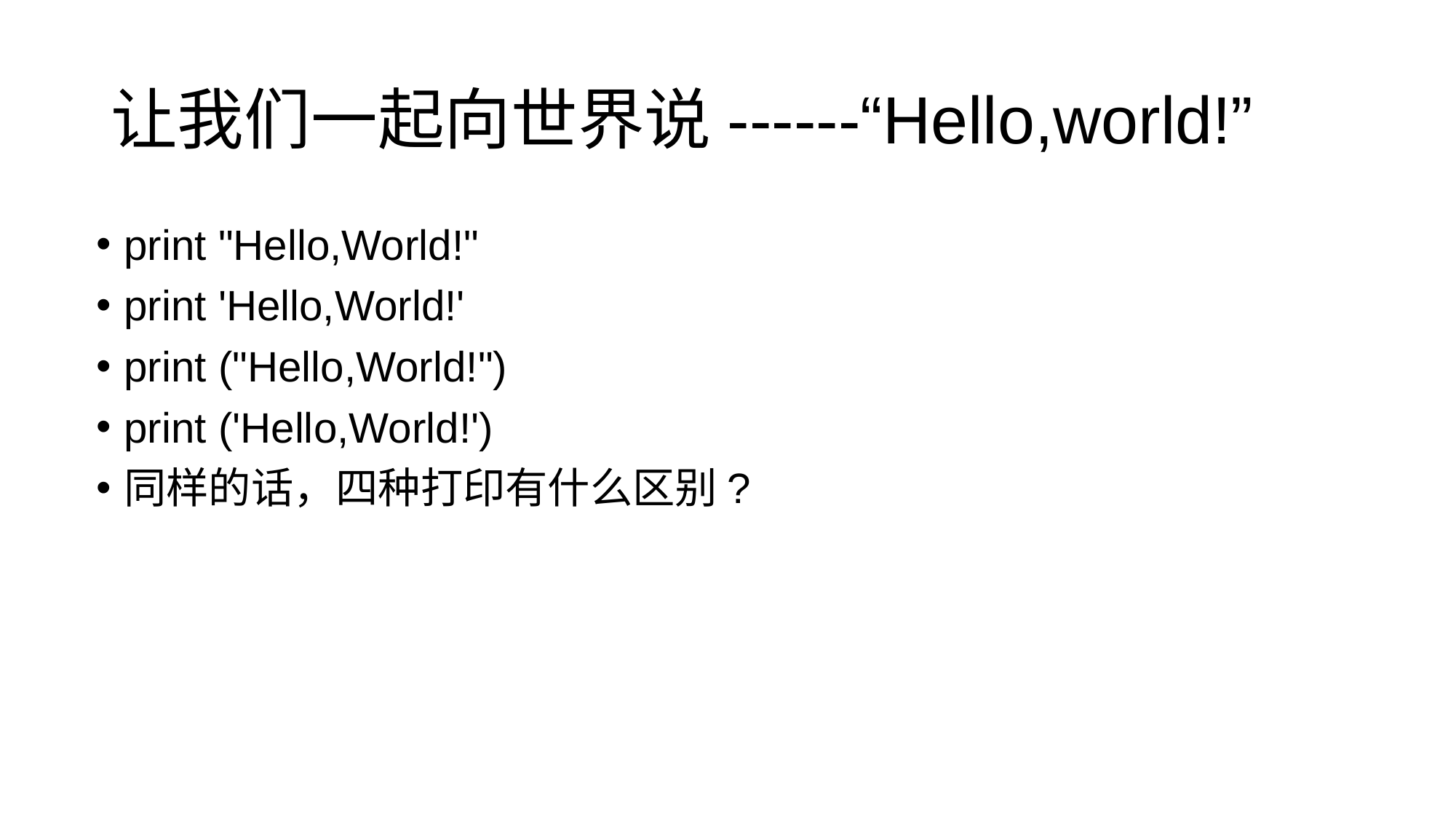

让我们一起向世界说------“Hello,world!”
print "Hello,World!"
print 'Hello,World!'
print ("Hello,World!")
print ('Hello,World!')
同样的话，四种打印有什么区别?